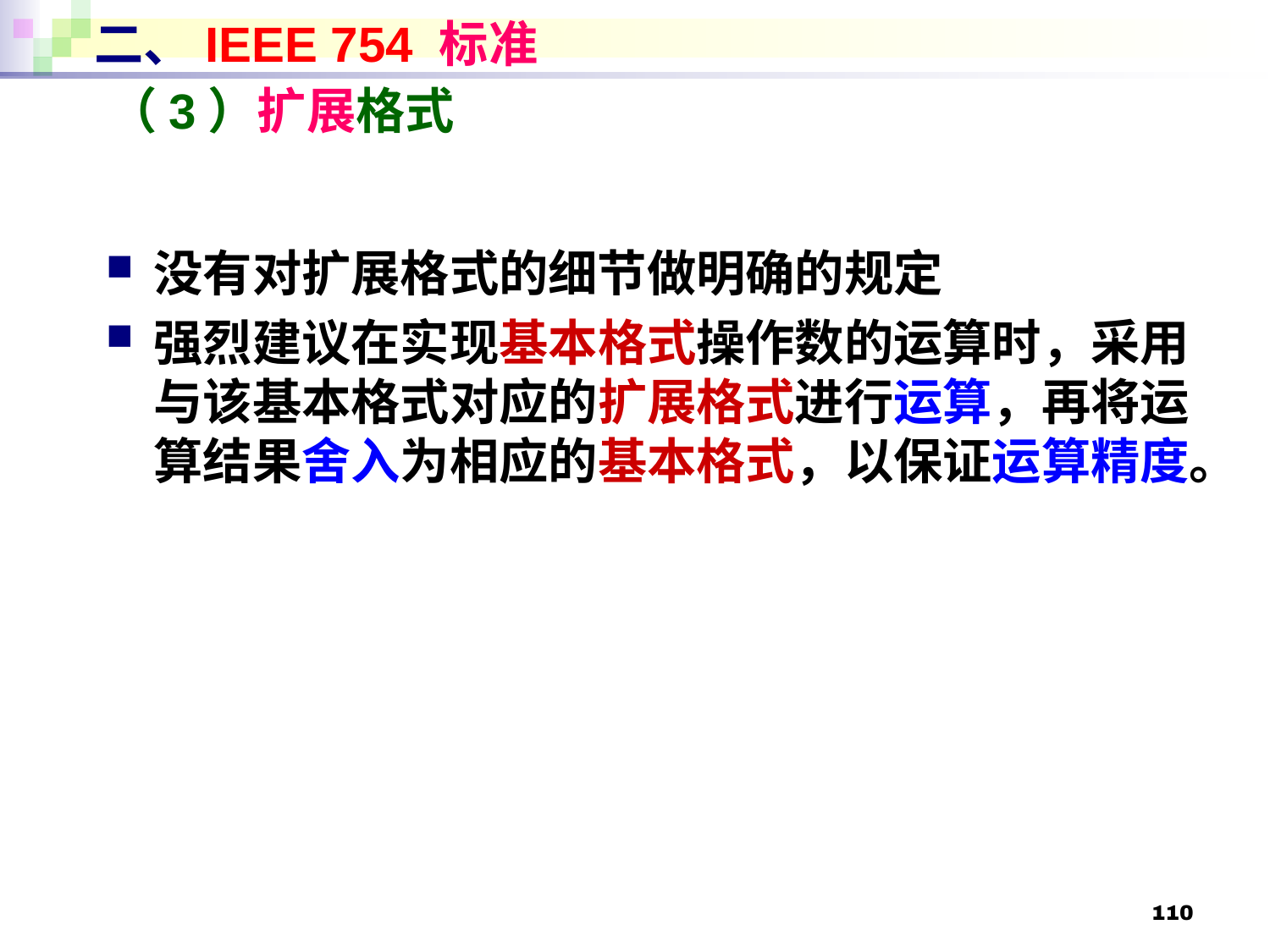

# 二、IEEE 754 标准
（3）扩展格式
没有对扩展格式的细节做明确的规定
强烈建议在实现基本格式操作数的运算时，采用与该基本格式对应的扩展格式进行运算，再将运算结果舍入为相应的基本格式，以保证运算精度。
110